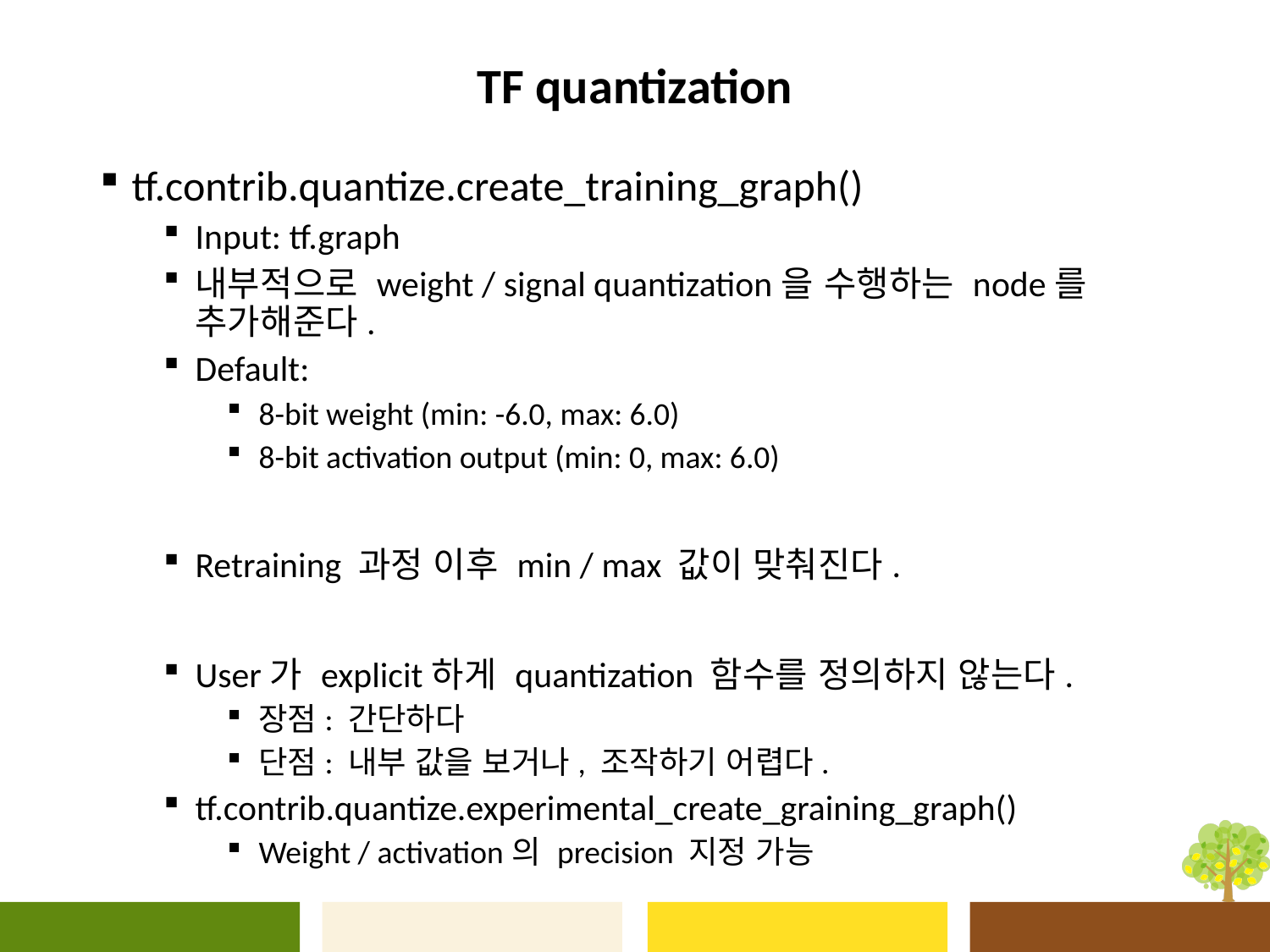

# TF quantization
tf.contrib.quantize.create_training_graph()
Input: tf.graph
내부적으로 weight / signal quantization을 수행하는 node를 추가해준다.
Default:
8-bit weight (min: -6.0, max: 6.0)
8-bit activation output (min: 0, max: 6.0)

Retraining 과정 이후 min / max 값이 맞춰진다.

User가 explicit하게 quantization 함수를 정의하지 않는다.
장점: 간단하다
단점: 내부 값을 보거나, 조작하기 어렵다.
tf.contrib.quantize.experimental_create_graining_graph()
Weight / activation의 precision 지정 가능